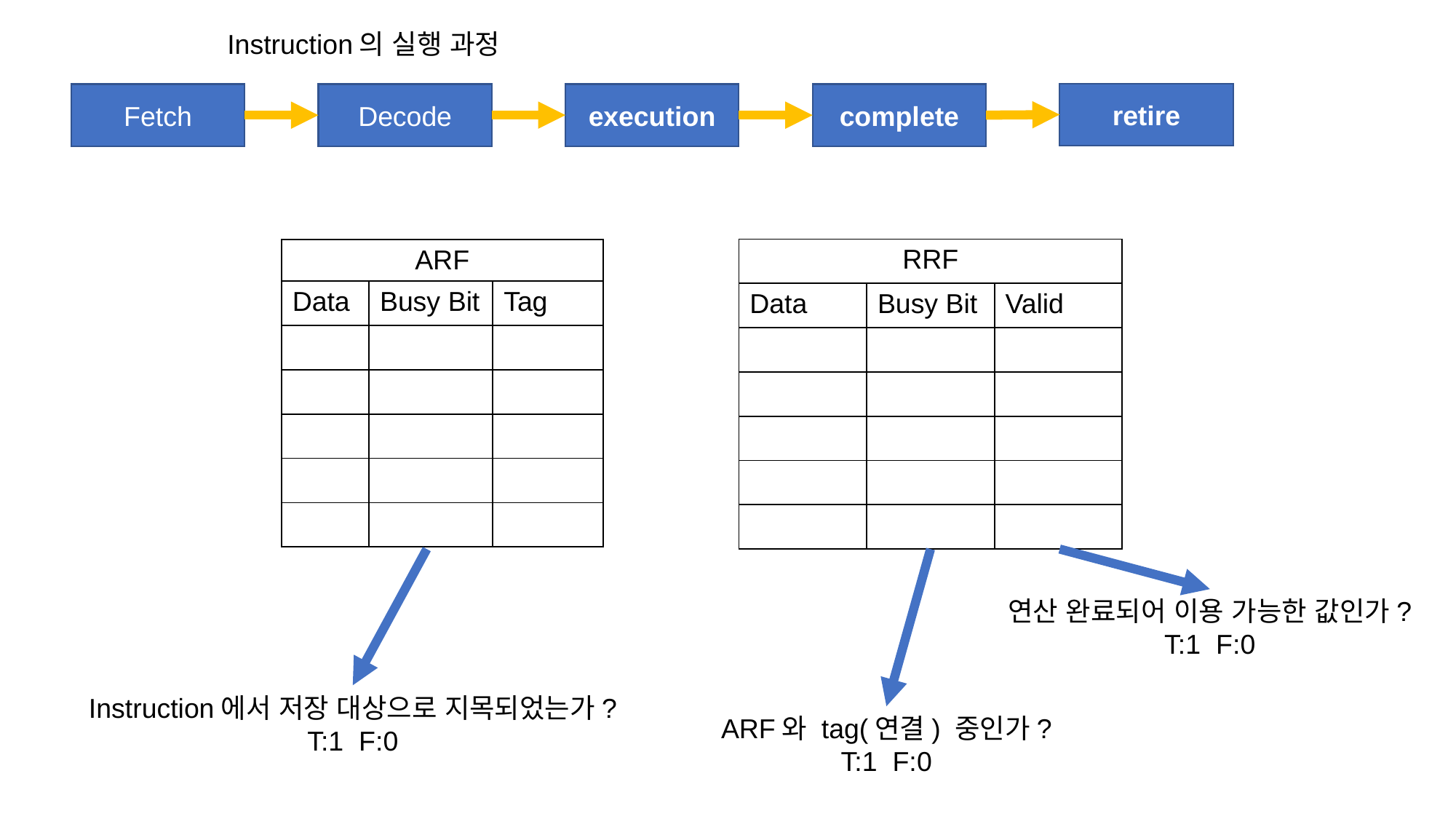

Instruction의 실행 과정
retire
Fetch
Decode
execution
complete
| RRF |  |  |
| --- | --- | --- |
| Data | Busy Bit | Valid |
|  |  |  |
|  |  |  |
|  |  |  |
|  |  |  |
|  |  |  |
| ARF |  |  |
| --- | --- | --- |
| Data | Busy Bit | Tag |
|  |  |  |
|  |  |  |
|  |  |  |
|  |  |  |
|  |  |  |
연산 완료되어 이용 가능한 값인가?
T:1  F:0
Instruction에서 저장 대상으로 지목되었는가?
T:1  F:0
ARF와 tag(연결) 중인가?
T:1  F:0